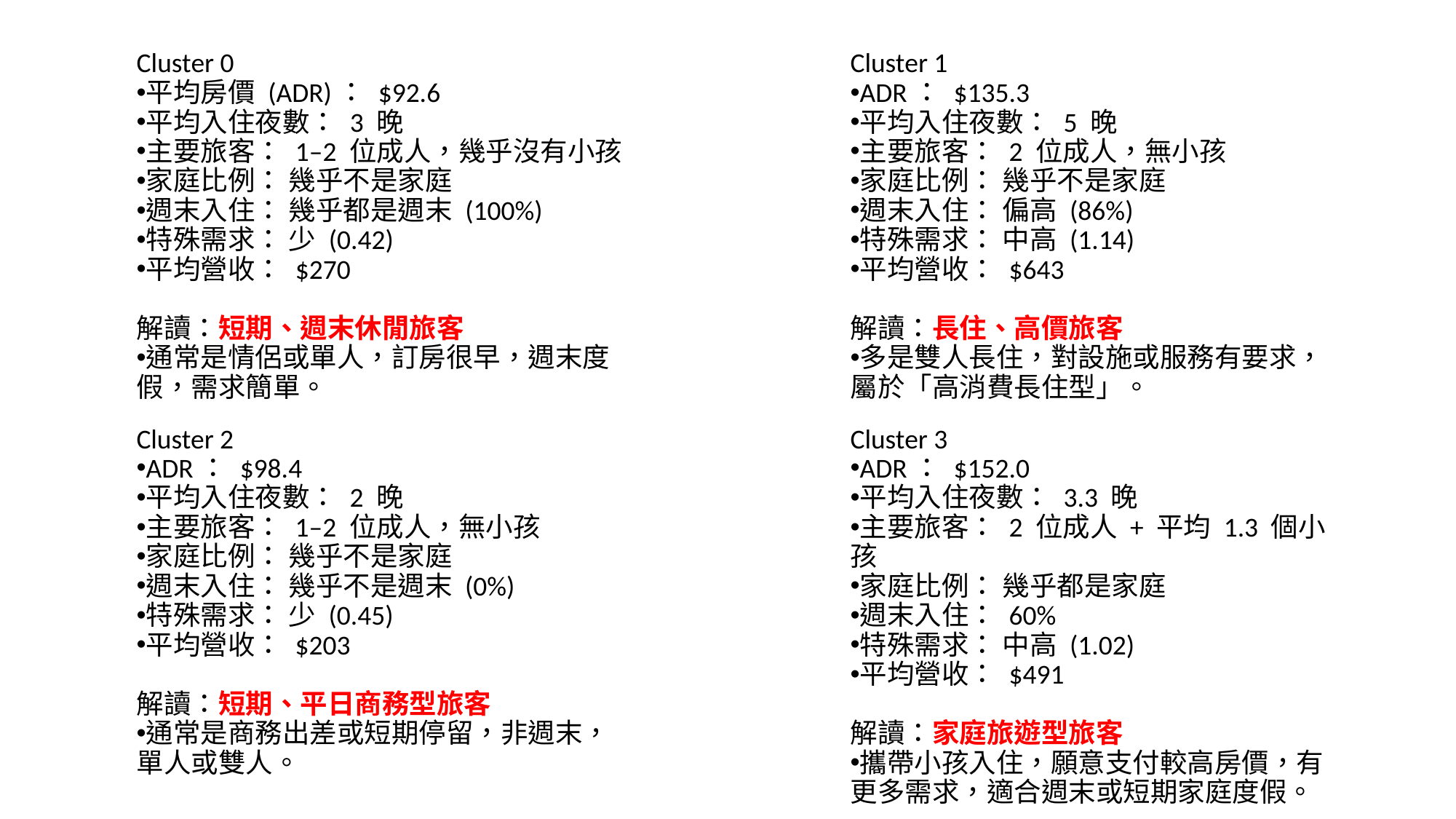

Cluster 0
平均房價 (ADR)： $92.6
平均入住夜數： 3 晚
主要旅客： 1–2 位成人，幾乎沒有小孩
家庭比例： 幾乎不是家庭
週末入住： 幾乎都是週末 (100%)
特殊需求： 少 (0.42)
平均營收： $270

解讀：短期、週末休閒旅客
通常是情侶或單人，訂房很早，週末度假，需求簡單。

Cluster 1
ADR： $135.3
平均入住夜數： 5 晚
主要旅客： 2 位成人，無小孩
家庭比例： 幾乎不是家庭
週末入住： 偏高 (86%)
特殊需求： 中高 (1.14)
平均營收： $643

解讀：長住、高價旅客
多是雙人長住，對設施或服務有要求，屬於「高消費長住型」。

Cluster 2
ADR： $98.4
平均入住夜數： 2 晚
主要旅客： 1–2 位成人，無小孩
家庭比例： 幾乎不是家庭
週末入住： 幾乎不是週末 (0%)
特殊需求： 少 (0.45)
平均營收： $203

解讀：短期、平日商務型旅客
通常是商務出差或短期停留，非週末，單人或雙人。
Cluster 3
ADR： $152.0
平均入住夜數： 3.3 晚
主要旅客： 2 位成人 + 平均 1.3 個小孩
家庭比例： 幾乎都是家庭
週末入住： 60%
特殊需求： 中高 (1.02)
平均營收： $491

解讀：家庭旅遊型旅客
攜帶小孩入住，願意支付較高房價，有更多需求，適合週末或短期家庭度假。